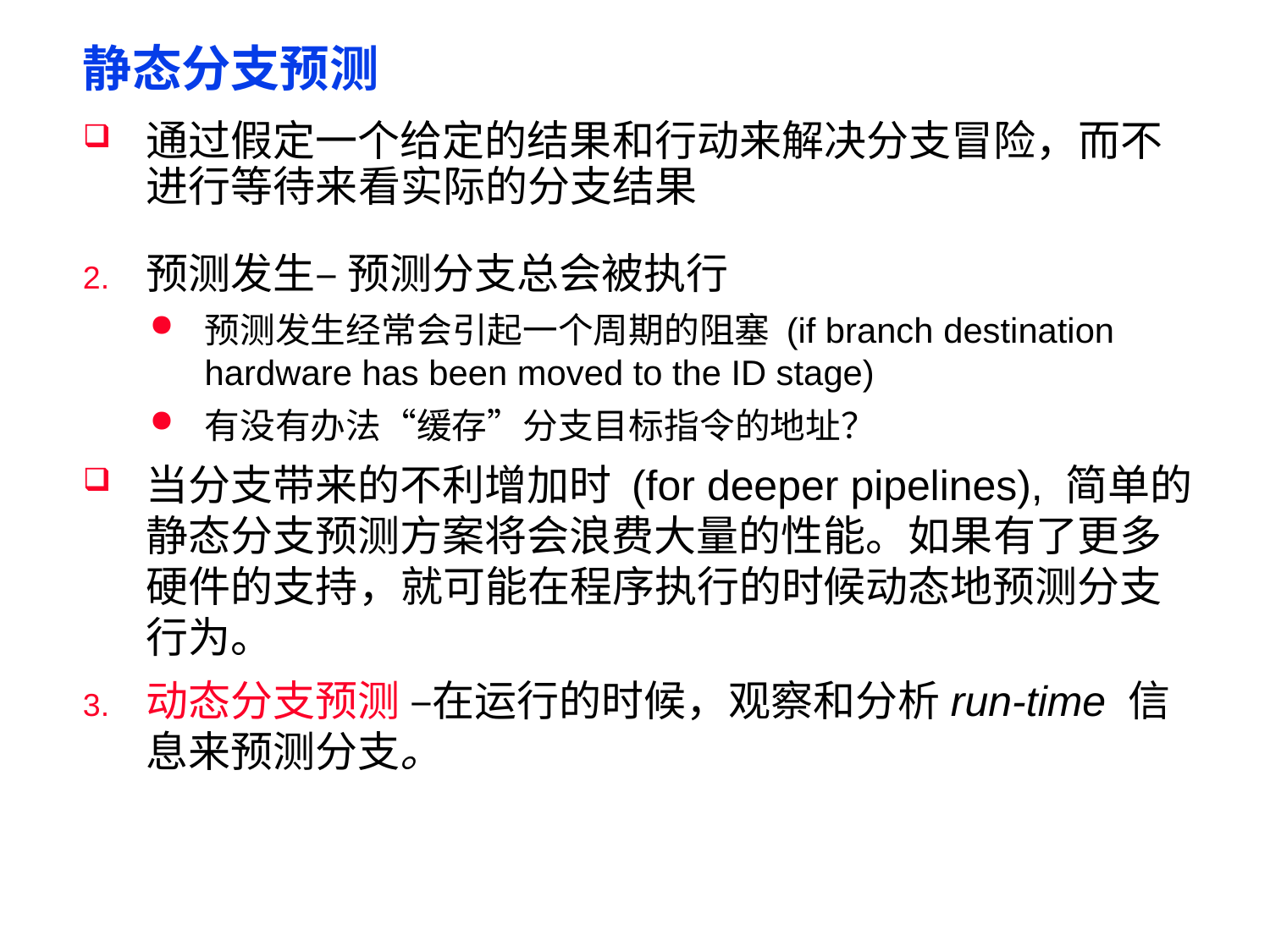

# 静态分支预测
通过假定一个给定的结果和行动来解决分支冒险，而不进行等待来看实际的分支结果
预测发生– 预测分支总会被执行
预测发生经常会引起一个周期的阻塞 (if branch destination hardware has been moved to the ID stage)
有没有办法“缓存”分支目标指令的地址？
当分支带来的不利增加时 (for deeper pipelines), 简单的静态分支预测方案将会浪费大量的性能。如果有了更多硬件的支持，就可能在程序执行的时候动态地预测分支行为。
动态分支预测 –在运行的时候，观察和分析run-time 信息来预测分支。